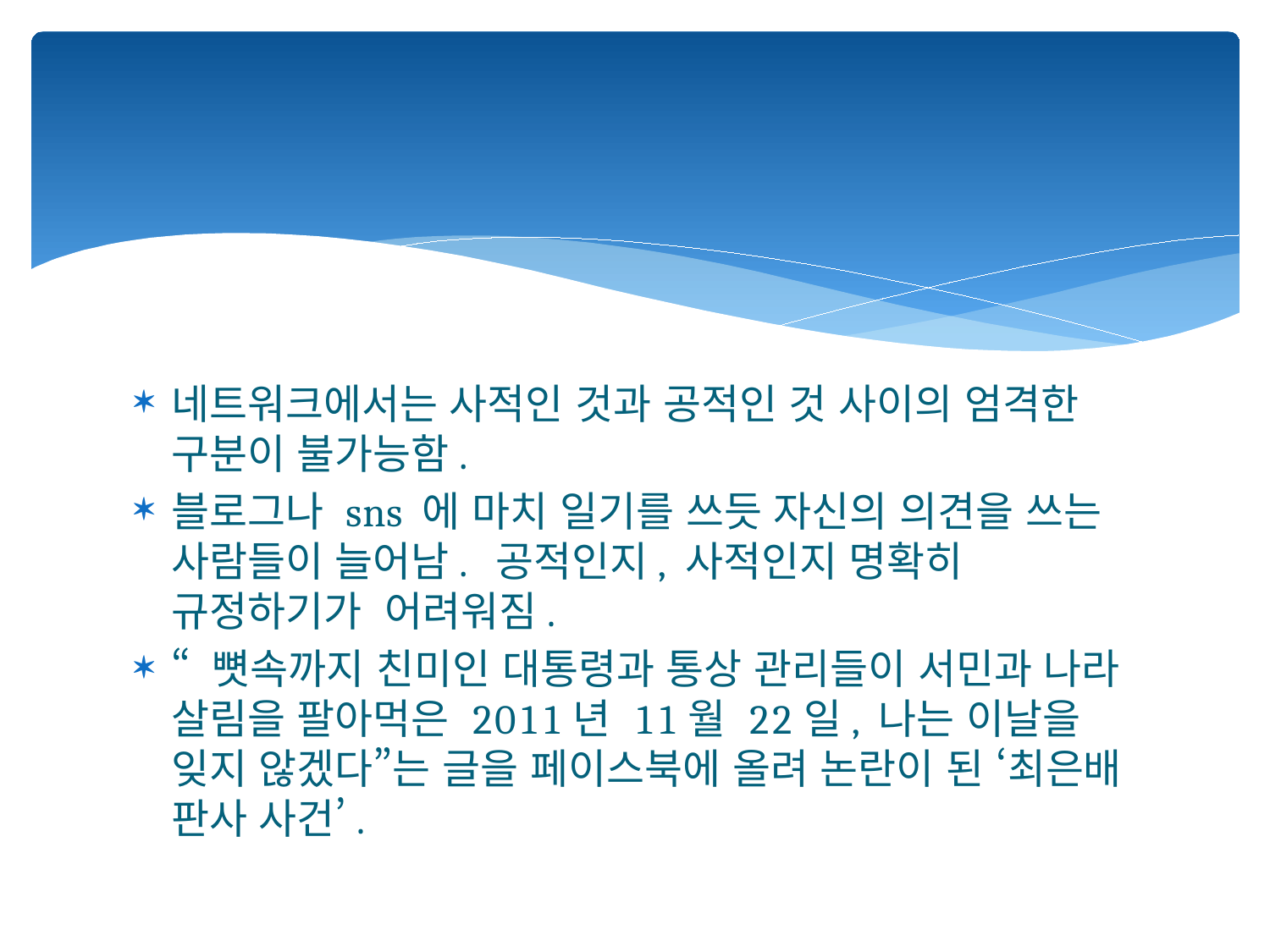

#
네트워크에서는 사적인 것과 공적인 것 사이의 엄격한 구분이 불가능함.
블로그나 sns 에 마치 일기를 쓰듯 자신의 의견을 쓰는 사람들이 늘어남.  공적인지, 사적인지 명확히 규정하기가  어려워짐.
“ 뼛속까지 친미인 대통령과 통상 관리들이 서민과 나라 살림을 팔아먹은 2011년 11월 22일, 나는 이날을 잊지 않겠다”는 글을 페이스북에 올려 논란이 된 ‘최은배 판사 사건’.